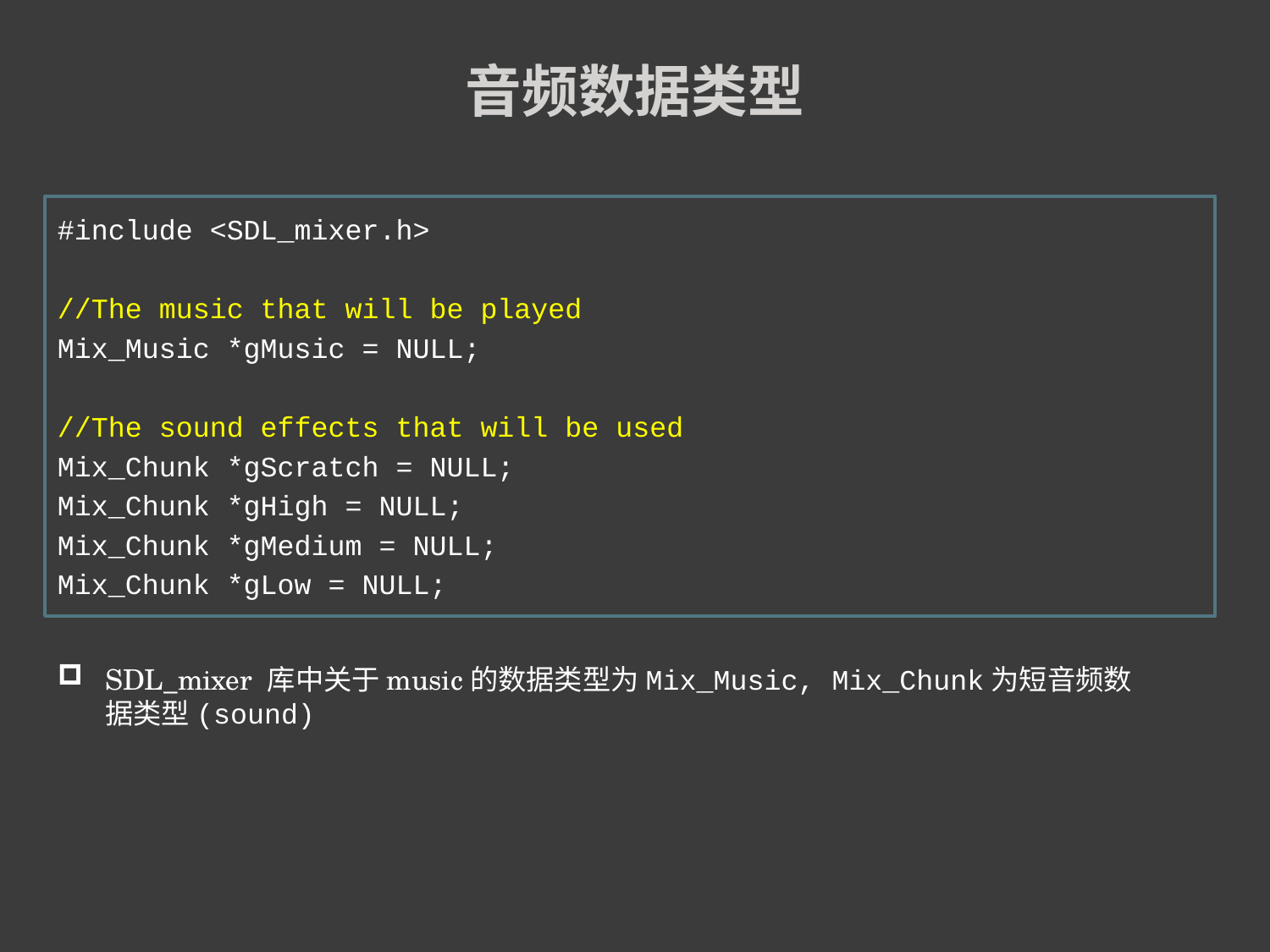

音频数据类型
#include <SDL_mixer.h>

//The music that will be played
Mix_Music *gMusic = NULL;

//The sound effects that will be used
Mix_Chunk *gScratch = NULL;
Mix_Chunk *gHigh = NULL;
Mix_Chunk *gMedium = NULL;
Mix_Chunk *gLow = NULL;

SDL_mixer 库中关于music的数据类型为Mix_Music, Mix_Chunk为短音频数据类型(sound)